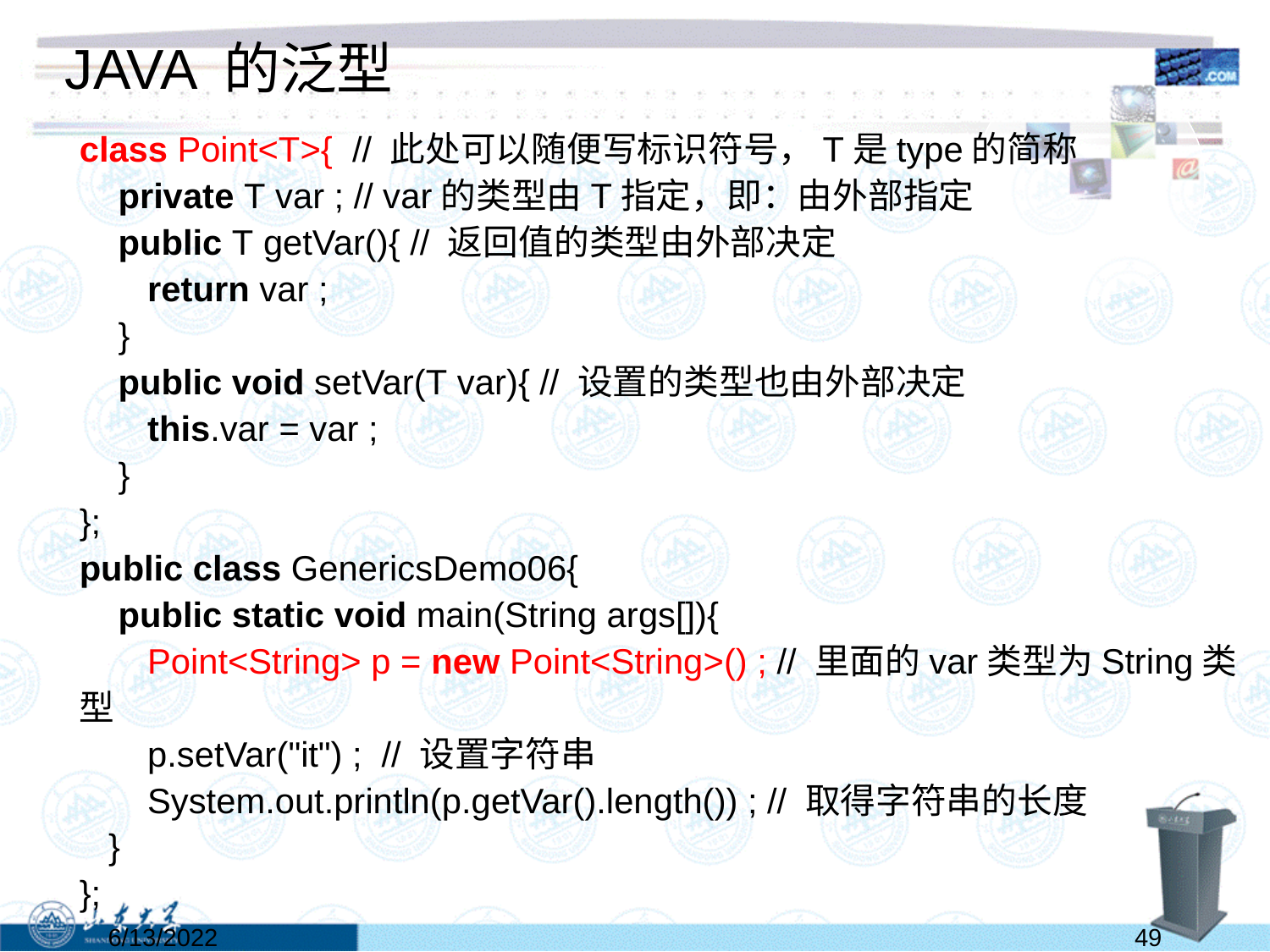

# JAVA 的泛型
class Point<T>{  // 此处可以随便写标识符号，T是type的简称
    private T var ; // var的类型由T指定，即：由外部指定
    public T getVar(){ // 返回值的类型由外部决定
       return var ;
    }
    public void setVar(T var){ // 设置的类型也由外部决定
       this.var = var ;
    }
};
public class GenericsDemo06{
    public static void main(String args[]){
       Point<String> p = new Point<String>() ; // 里面的var类型为String类型
       p.setVar("it") ;  // 设置字符串
       System.out.println(p.getVar().length()) ; // 取得字符串的长度
   }
};

6/13/2022
49